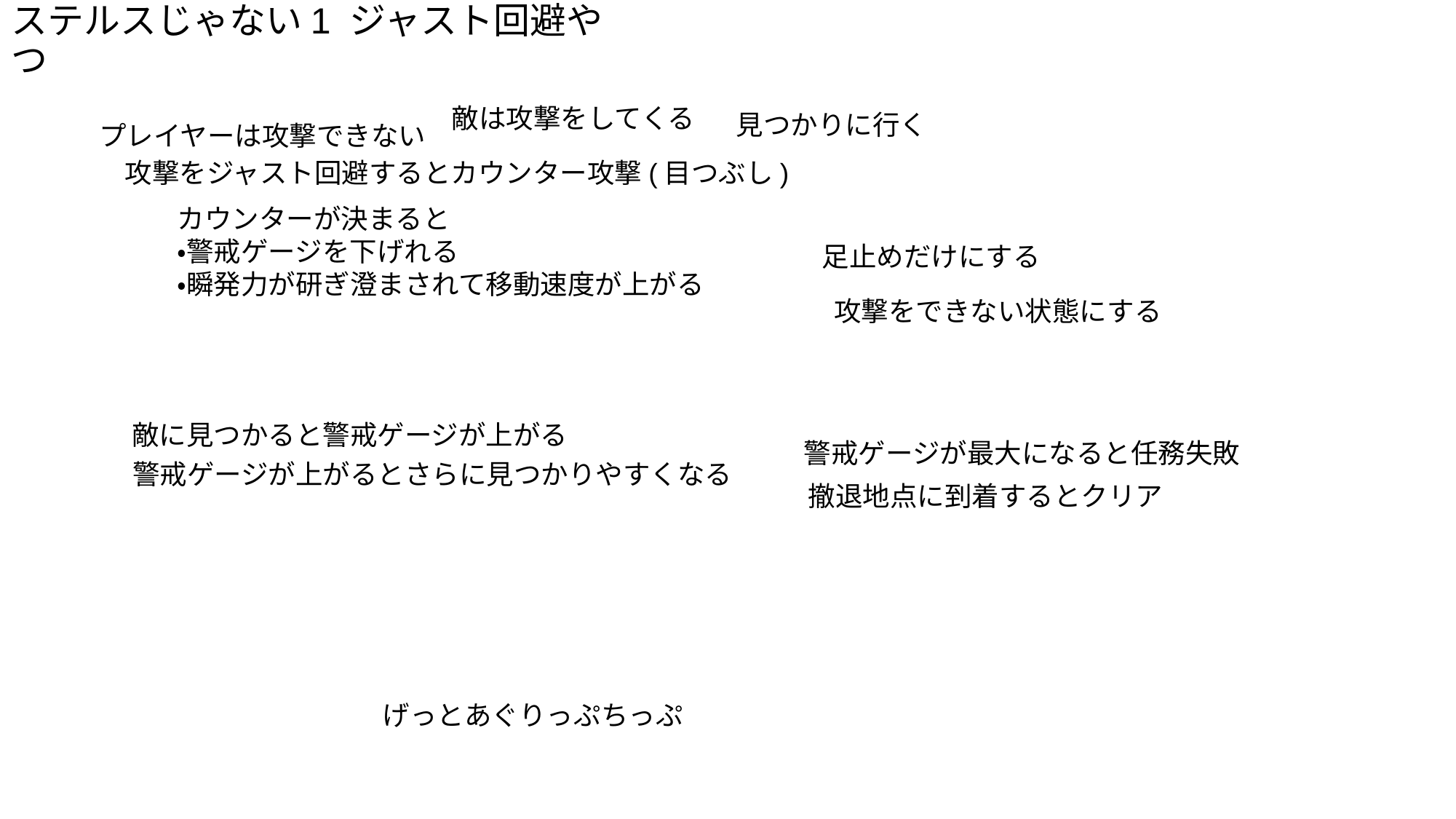

# ステルスじゃない1 ジャスト回避やつ
敵は攻撃をしてくる
見つかりに行く
プレイヤーは攻撃できない
攻撃をジャスト回避するとカウンター攻撃(目つぶし)
カウンターが決まると
・警戒ゲージを下げれる
・瞬発力が研ぎ澄まされて移動速度が上がる
足止めだけにする
攻撃をできない状態にする
敵に見つかると警戒ゲージが上がる
警戒ゲージが最大になると任務失敗
警戒ゲージが上がるとさらに見つかりやすくなる
撤退地点に到着するとクリア
げっとあぐりっぷちっぷ